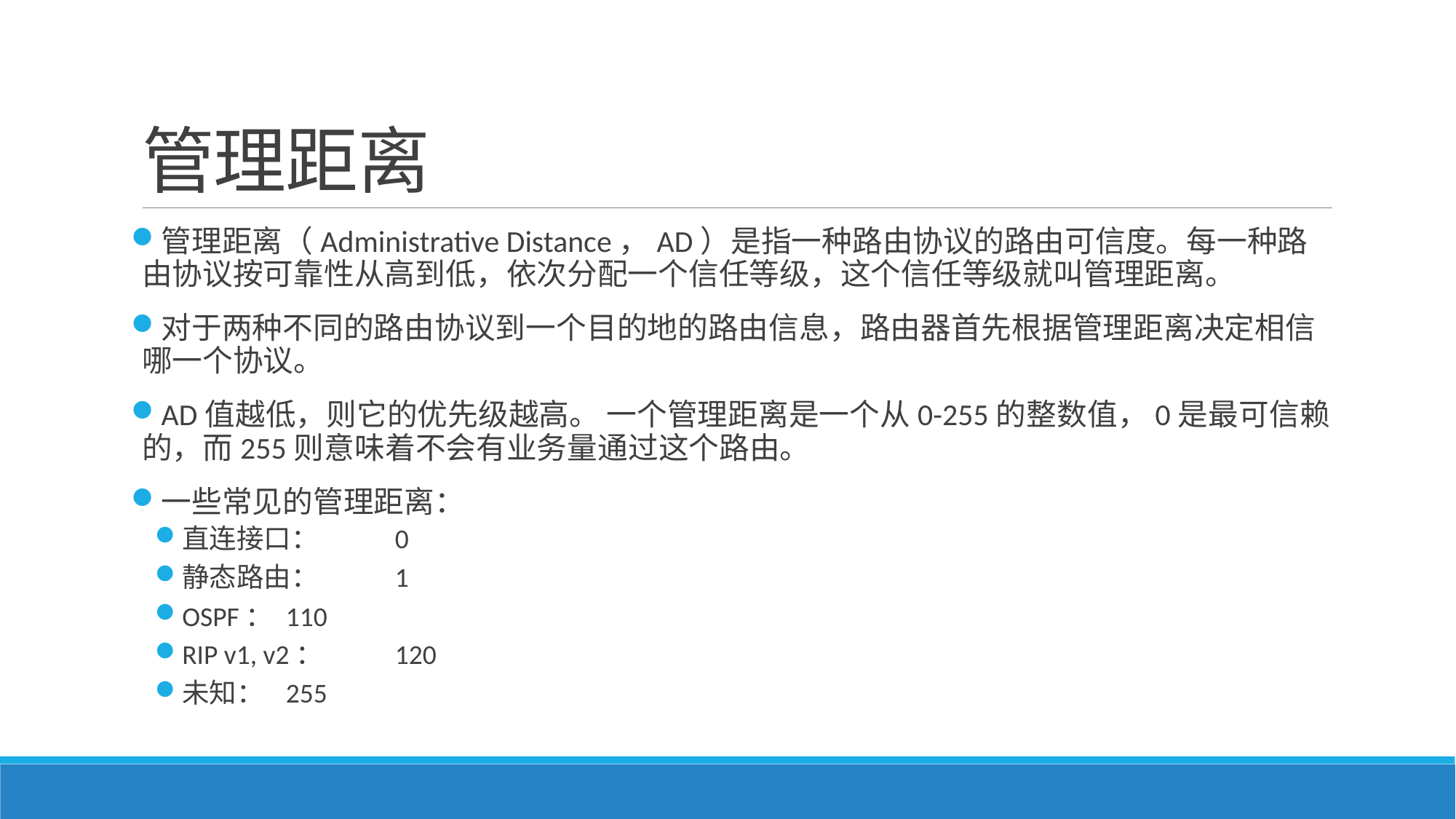

# 管理距离
管理距离（Administrative Distance，AD）是指一种路由协议的路由可信度。每一种路由协议按可靠性从高到低，依次分配一个信任等级，这个信任等级就叫管理距离。
对于两种不同的路由协议到一个目的地的路由信息，路由器首先根据管理距离决定相信哪一个协议。
AD值越低，则它的优先级越高。 一个管理距离是一个从0-255的整数值，0是最可信赖的，而255则意味着不会有业务量通过这个路由。
一些常见的管理距离：
直连接口：	0
静态路由：	1
OSPF：	110
RIP v1, v2：	120
未知：	255